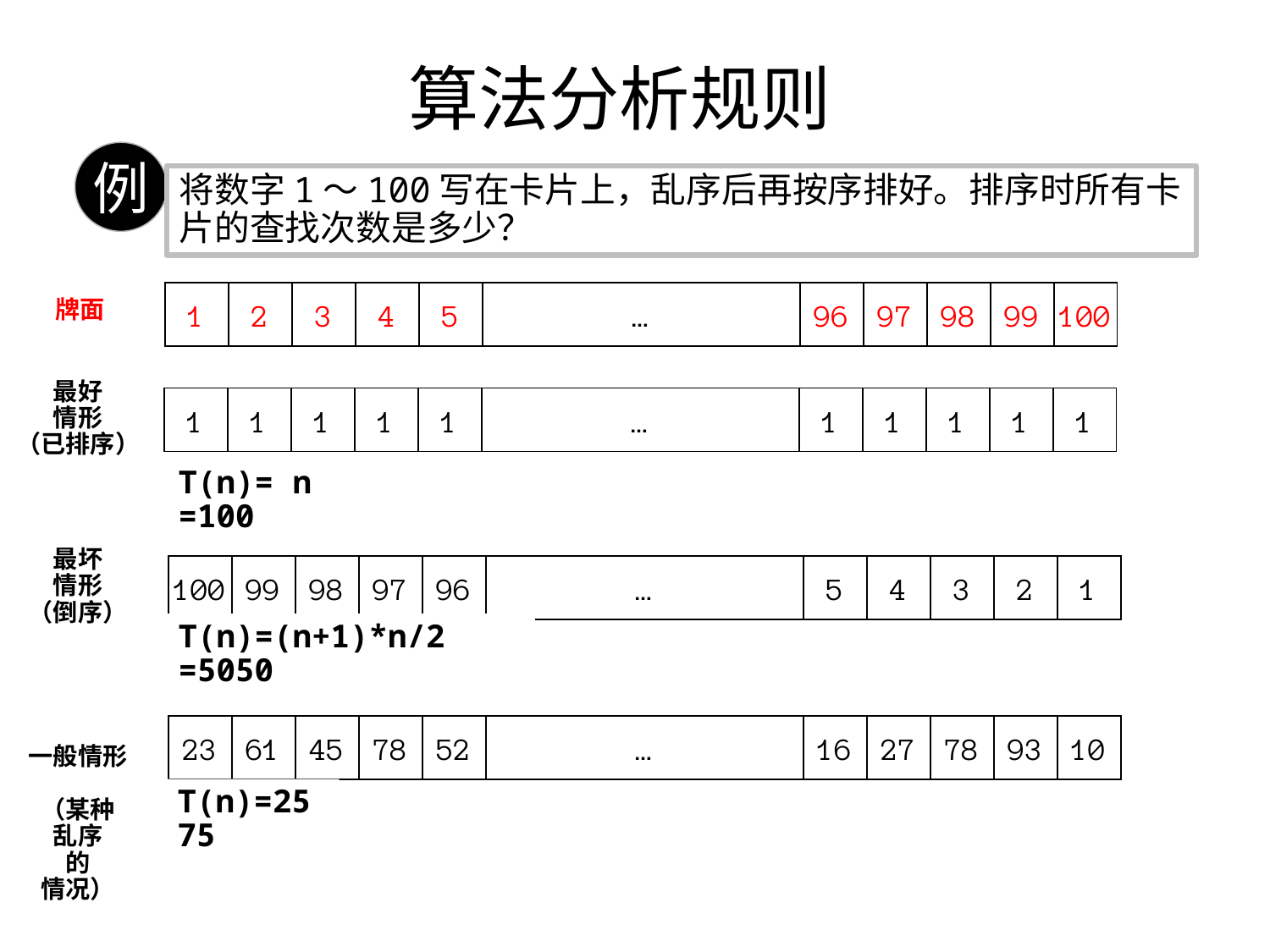

# 算法分析规则
例
将数字1～100写在卡片上，乱序后再按序排好。排序时所有卡片的查找次数是多少？
牌面
1
2
3
4
5
…
96
97
98
99
100
最好
情形
（已排序）
1
1
1
1
1
…
1
1
1
1
1
T(n)= n =100
最坏
情形
（倒序）
100
99
98
97
96
…
5
4
3
2
1
T(n)=(n+1)*n/2 =5050
一般情形

（某种
乱序
的
情况）
23
61
45
78
52
…
16
27
78
93
10
T(n)=2575
69